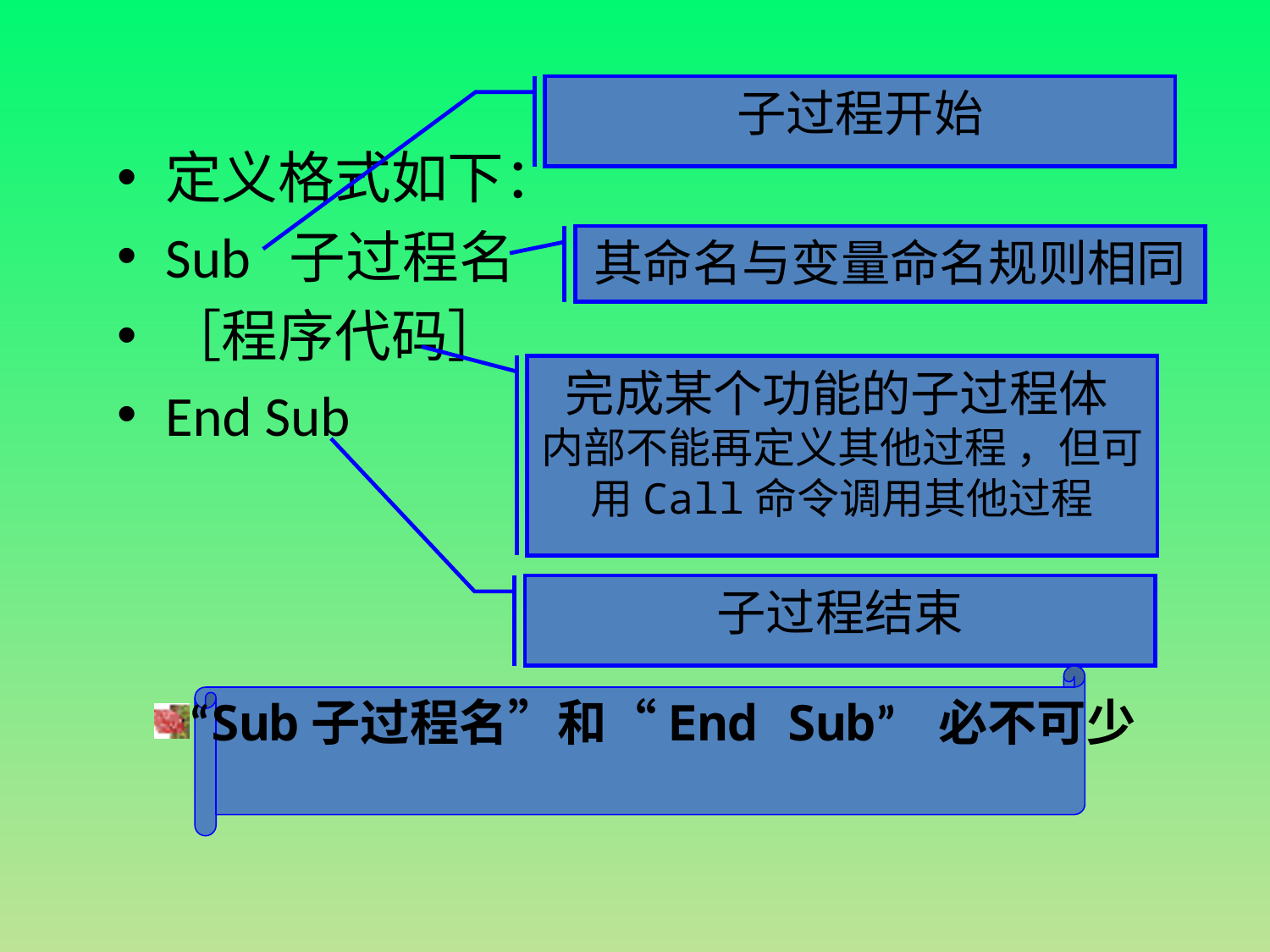

子过程开始
定义格式如下：
Sub  子过程名
［程序代码］
End Sub

其命名与变量命名规则相同
完成某个功能的子过程体
内部不能再定义其他过程 ，但可用Call命令调用其他过程
子过程结束
“Sub子过程名”和“End Sub” 必不可少